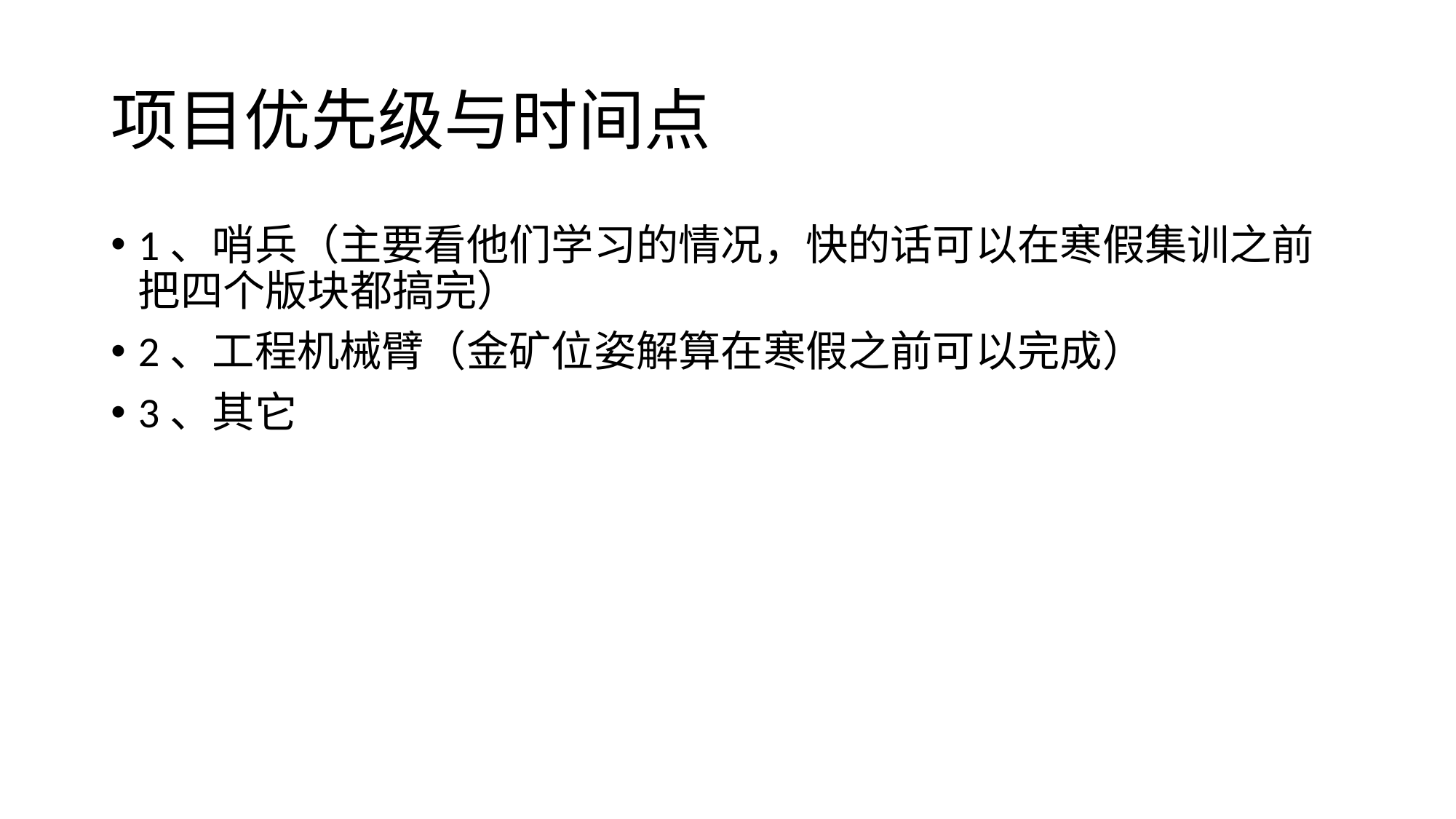

# 项目优先级与时间点
1、哨兵（主要看他们学习的情况，快的话可以在寒假集训之前把四个版块都搞完）
2、工程机械臂（金矿位姿解算在寒假之前可以完成）
3、其它